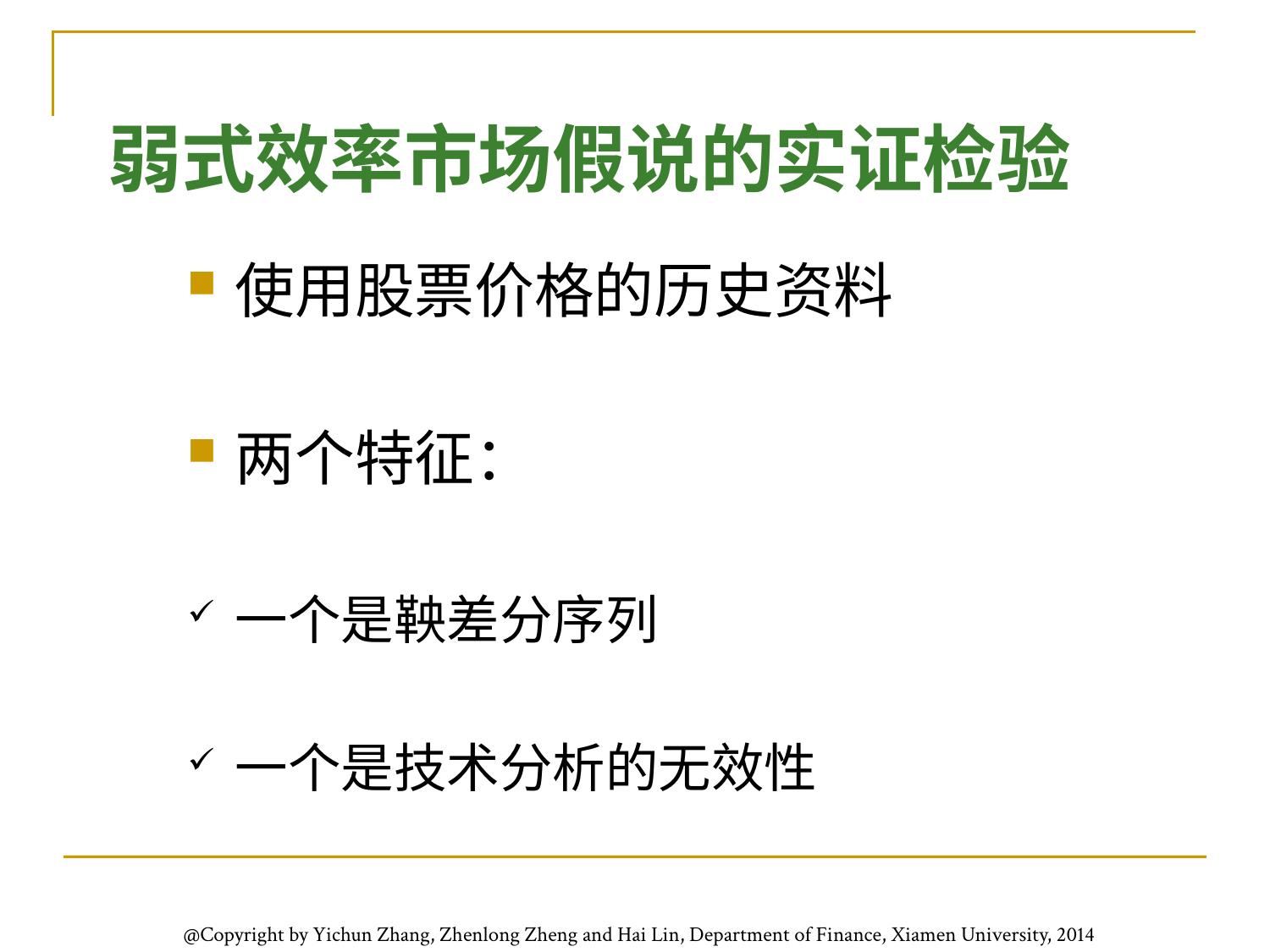

# 弱式效率市场假说的实证检验
使用股票价格的历史资料

两个特征：

一个是鞅差分序列

一个是技术分析的无效性

@Copyright by Yichun Zhang, Zhenlong Zheng and Hai Lin, Department of Finance, Xiamen University, 2014